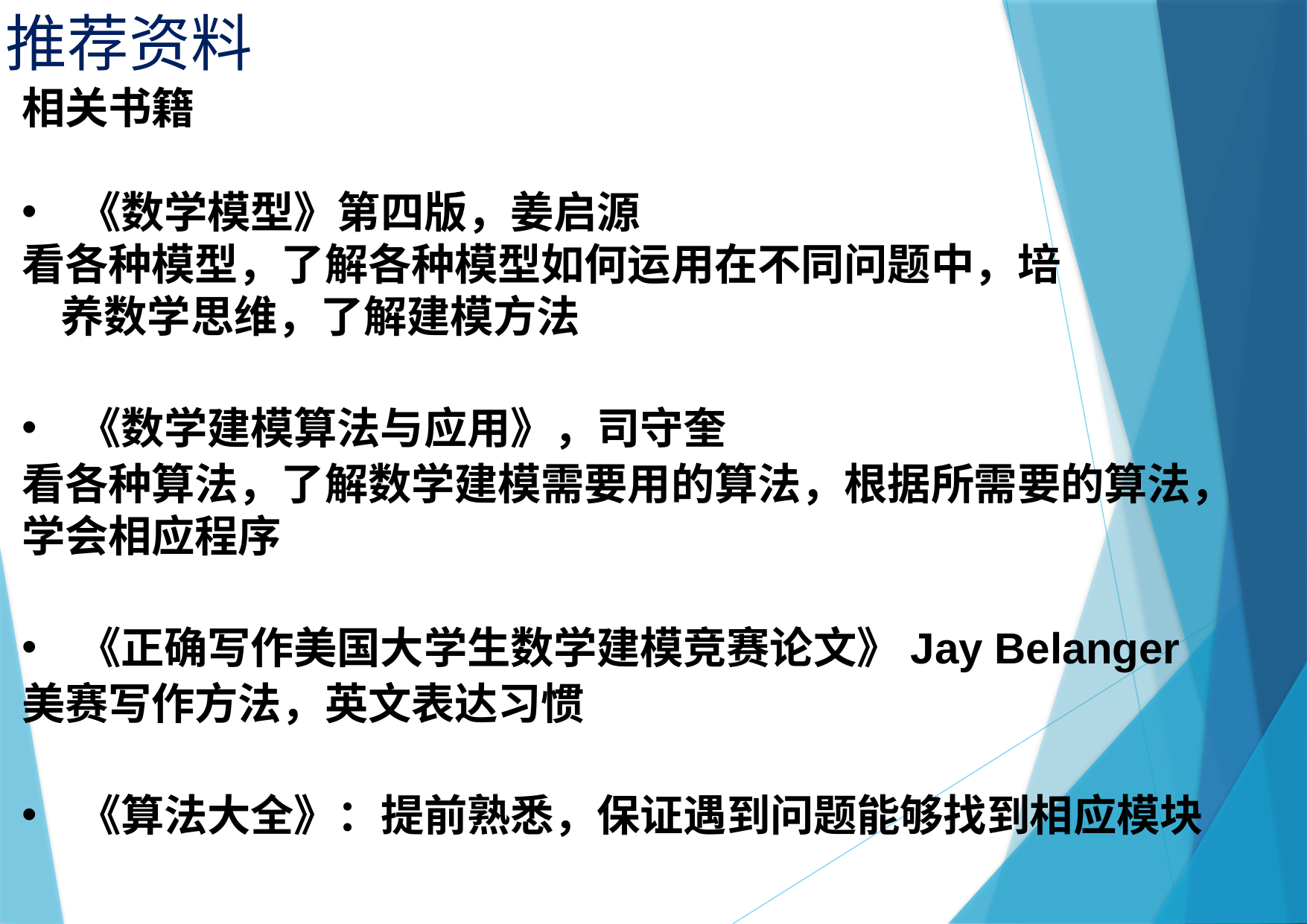

# 推荐资料
相关书籍

《数学模型》第四版，姜启源
看各种模型，了解各种模型如何运用在不同问题中，培                    养数学思维，了解建模方法

《数学建模算法与应用》，司守奎
看各种算法，了解数学建模需要用的算法，根据所需要的算法，学会相应程序

《正确写作美国大学生数学建模竞赛论文》Jay Belanger
美赛写作方法，英文表达习惯

《算法大全》：提前熟悉，保证遇到问题能够找到相应模块